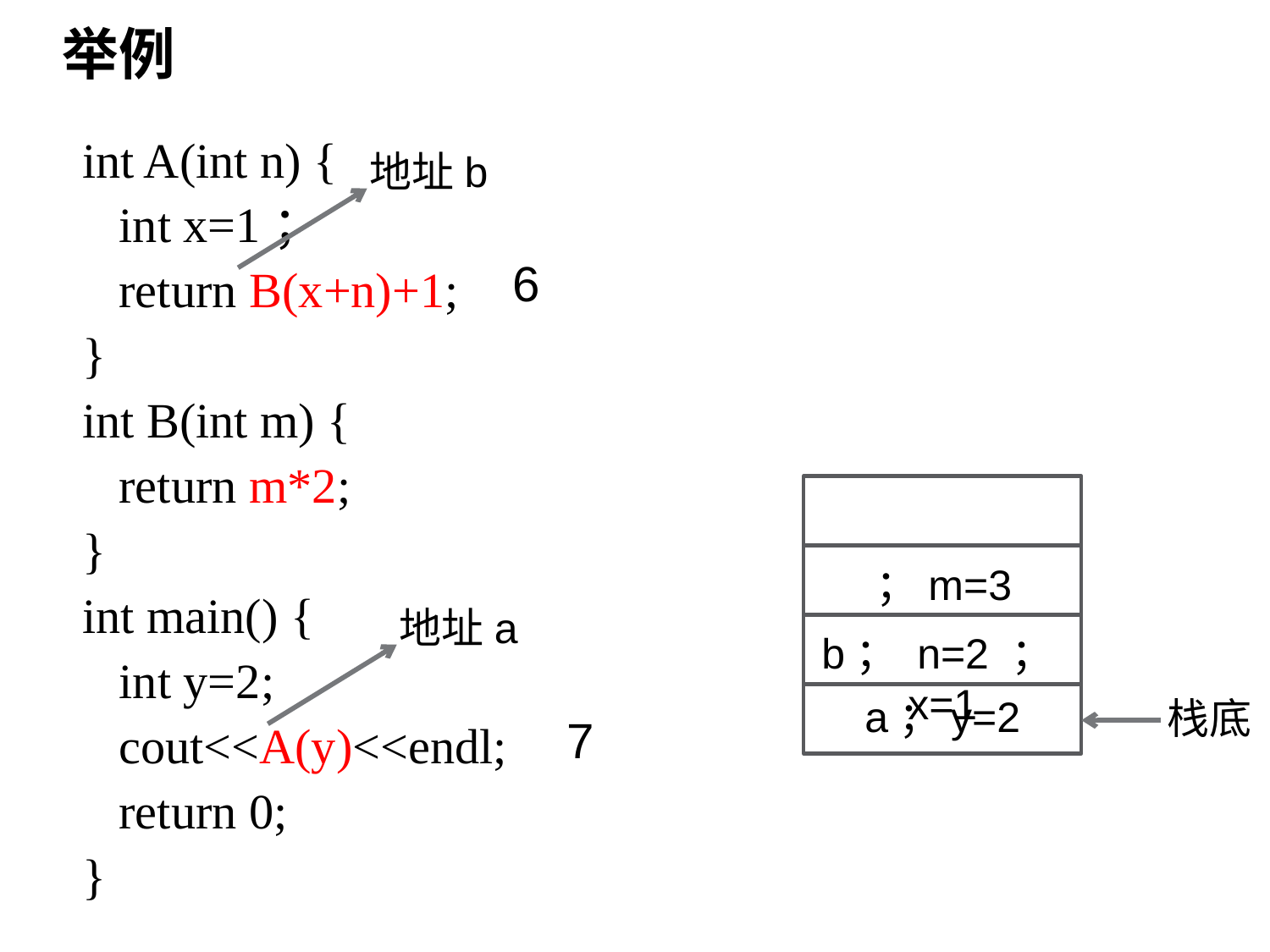

# 举例

int A(int n) {
   int x=1；
   return B(x+n)+1;
}
int B(int m) {
   return m*2;
}
int main() {
   int y=2;
   cout<<A(y)<<endl;
   return 0;
}

地址b
6

；m=3
地址a

b； n=2 ；x=1
a；y=2

栈底
7